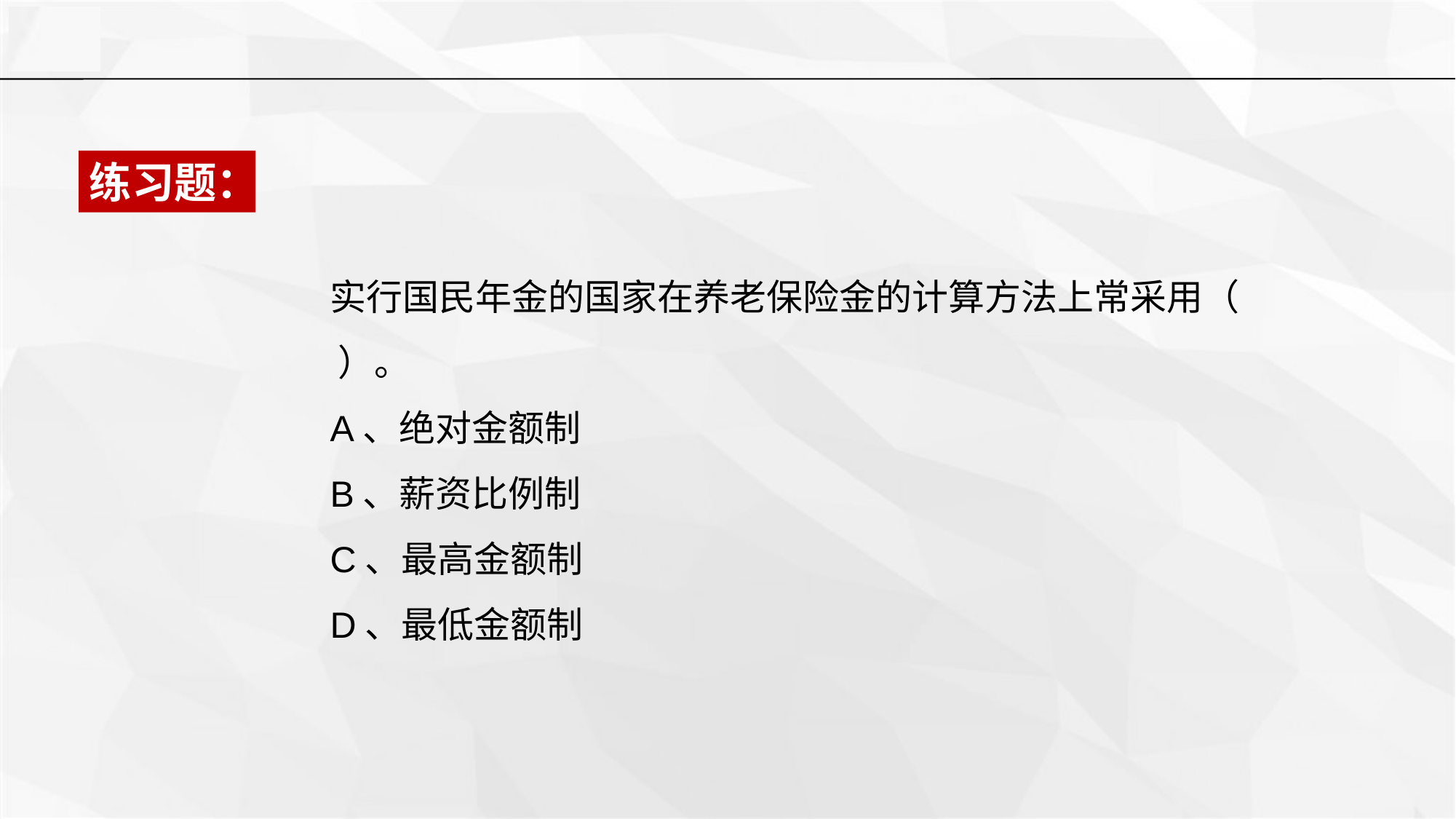

练习题：
实行国民年金的国家在养老保险金的计算方法上常采用（  ）。
A、绝对金额制
B、薪资比例制
C、最高金额制
D、最低金额制